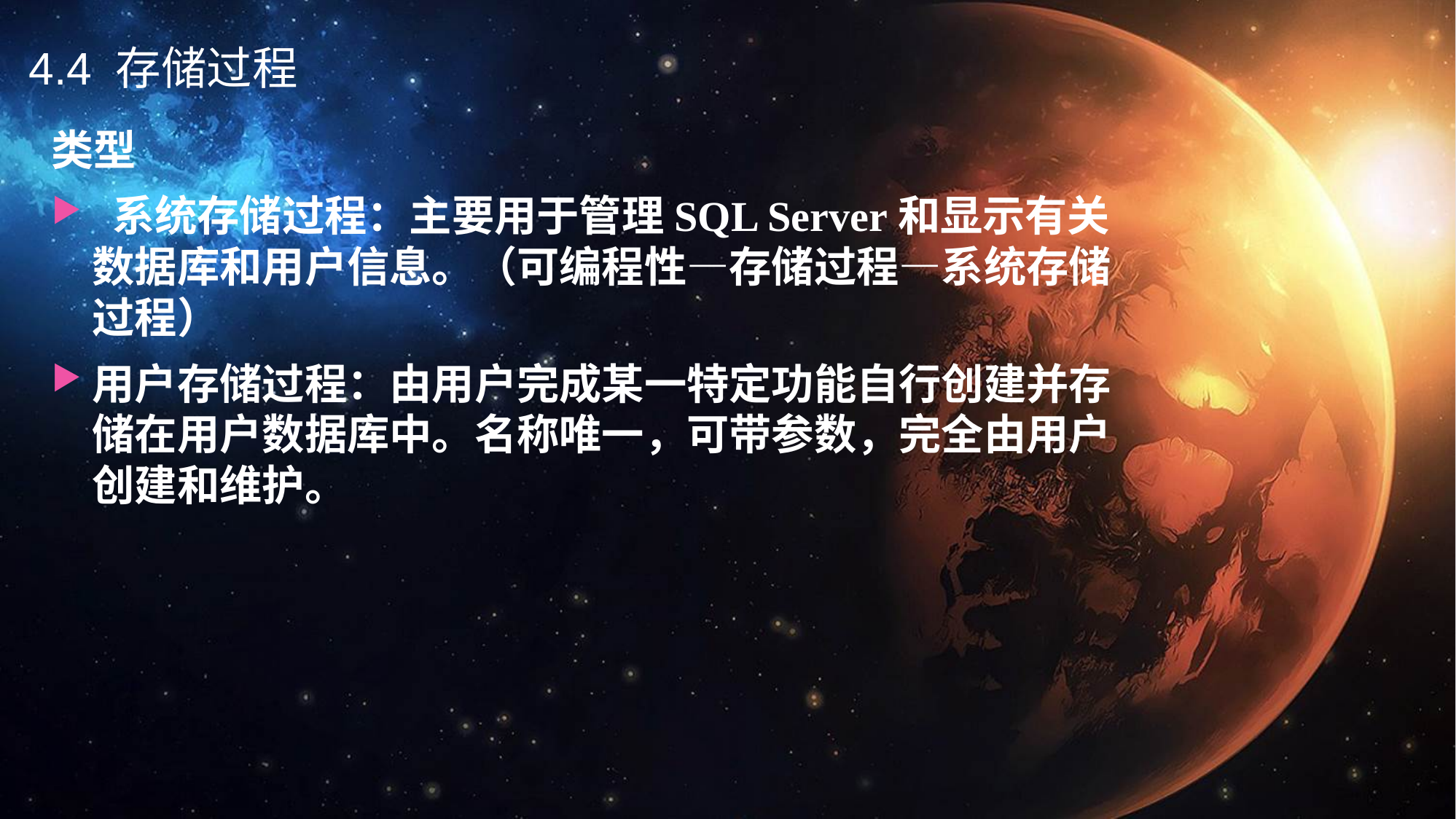

4.4 存储过程
类型
 系统存储过程：主要用于管理SQL Server和显示有关数据库和用户信息。（可编程性—存储过程—系统存储过程）
用户存储过程：由用户完成某一特定功能自行创建并存储在用户数据库中。名称唯一，可带参数，完全由用户创建和维护。